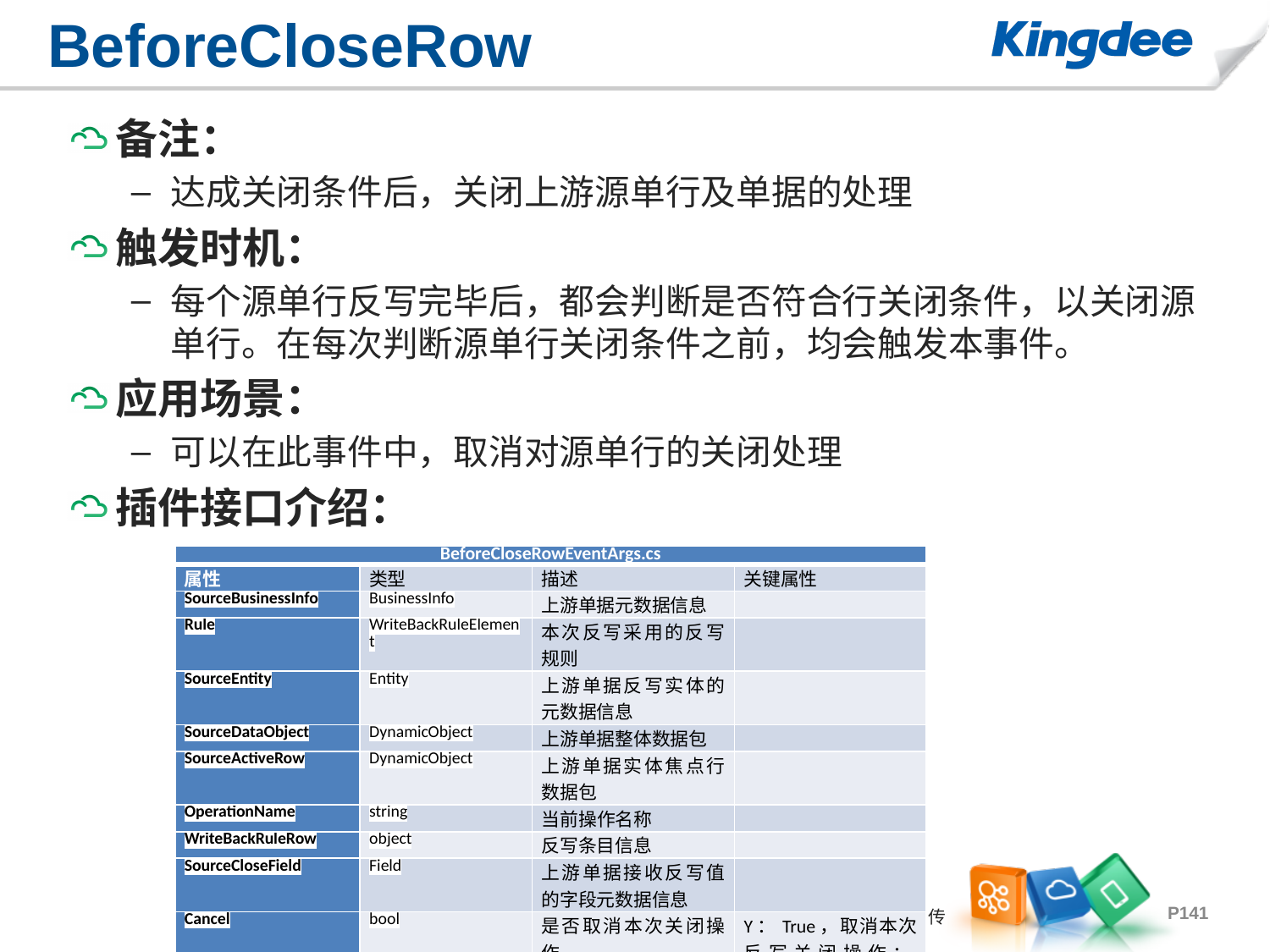

# BeforeCloseRow
备注：
达成关闭条件后，关闭上游源单行及单据的处理
触发时机：
每个源单行反写完毕后，都会判断是否符合行关闭条件，以关闭源单行。在每次判断源单行关闭条件之前，均会触发本事件。
应用场景：
可以在此事件中，取消对源单行的关闭处理
插件接口介绍：
| BeforeCloseRowEventArgs.cs |  |  |  |
| --- | --- | --- | --- |
| 属性 | 类型 | 描述 | 关键属性 |
| SourceBusinessInfo | BusinessInfo | 上游单据元数据信息 |  |
| Rule | WriteBackRuleElement | 本次反写采用的反写规则 |  |
| SourceEntity | Entity | 上游单据反写实体的元数据信息 |  |
| SourceDataObject | DynamicObject | 上游单据整体数据包 |  |
| SourceActiveRow | DynamicObject | 上游单据实体焦点行数据包 |  |
| OperationName | string | 当前操作名称 |  |
| WriteBackRuleRow | object | 反写条目信息 |  |
| SourceCloseField | Field | 上游单据接收反写值的字段元数据信息 |  |
| Cancel | bool | 是否取消本次关闭操作 | Y：True，取消本次反写关闭操作；False，执行本次关闭操作 |